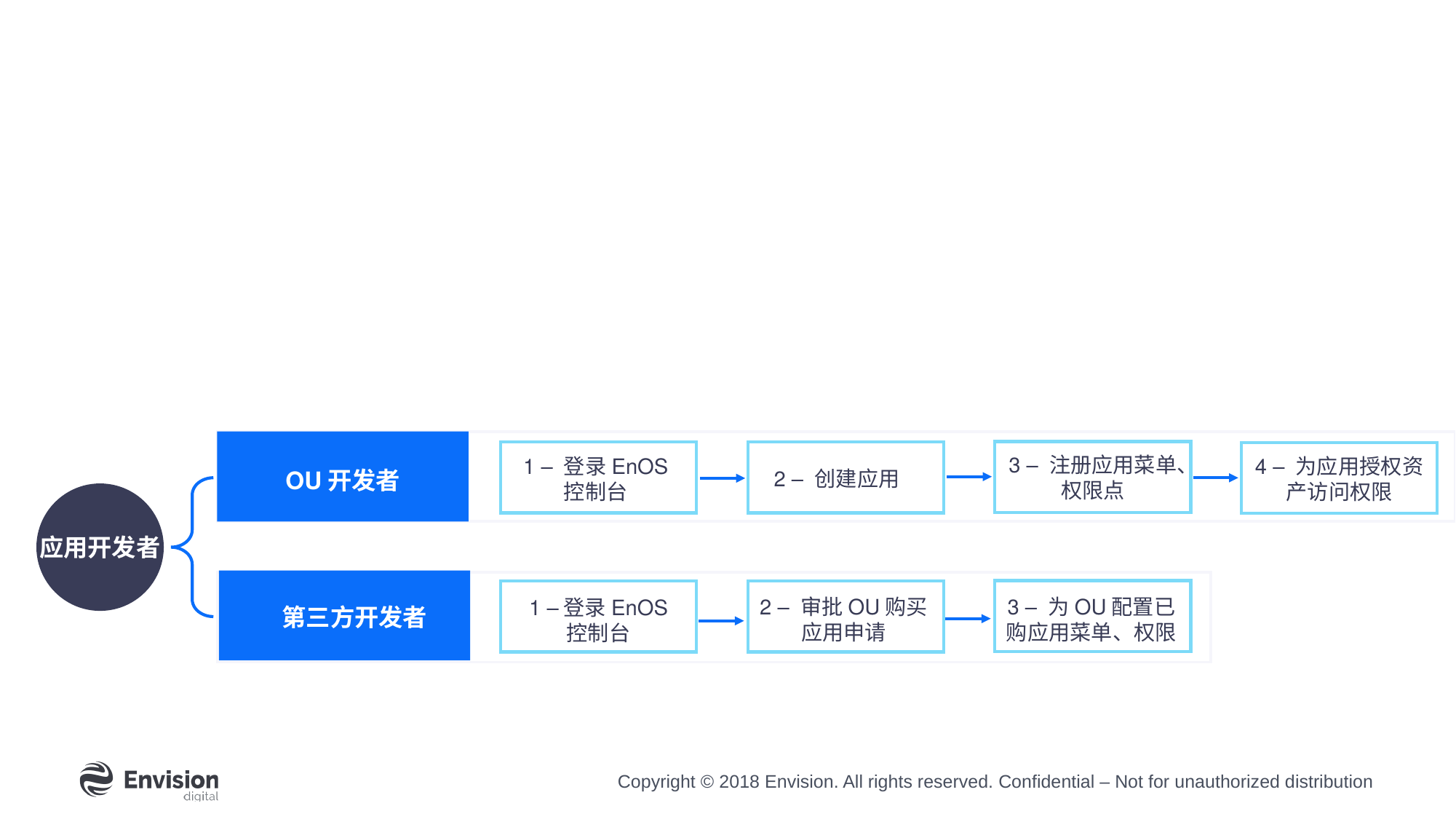

3 – 注册应用菜单、权限点
4 – 为应用授权资产访问权限
1 – 登录EnOS
控制台
2 – 创建应用
OU开发者

应用开发者

2 – 审批OU购买 应用申请
3 – 为OU配置已购应用菜单、权限

1 –登录EnOS
控制台
第三方开发者